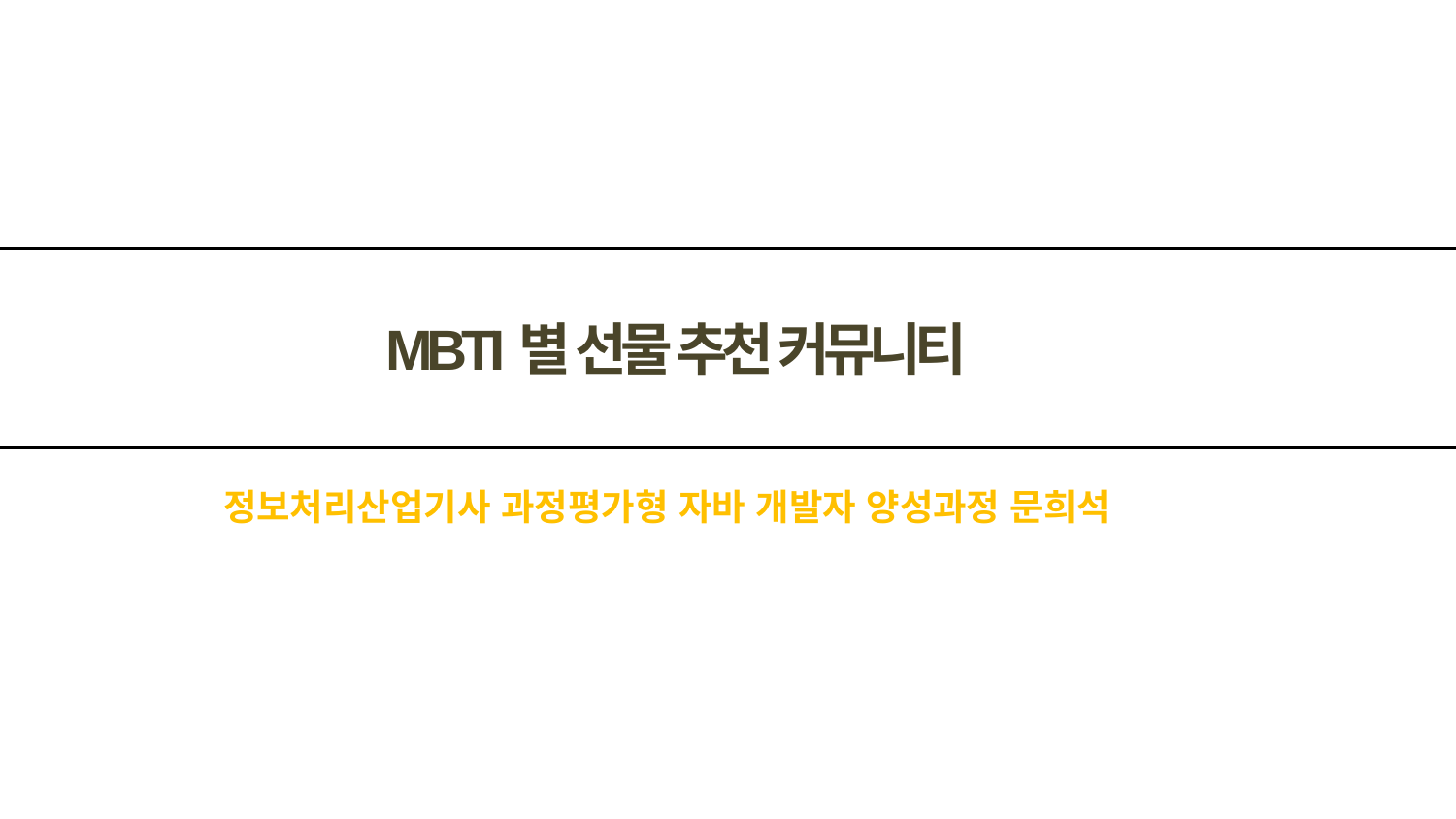

MBTI별 선물 추천 커뮤니티
정보처리산업기사 과정평가형 자바 개발자 양성과정 문희석